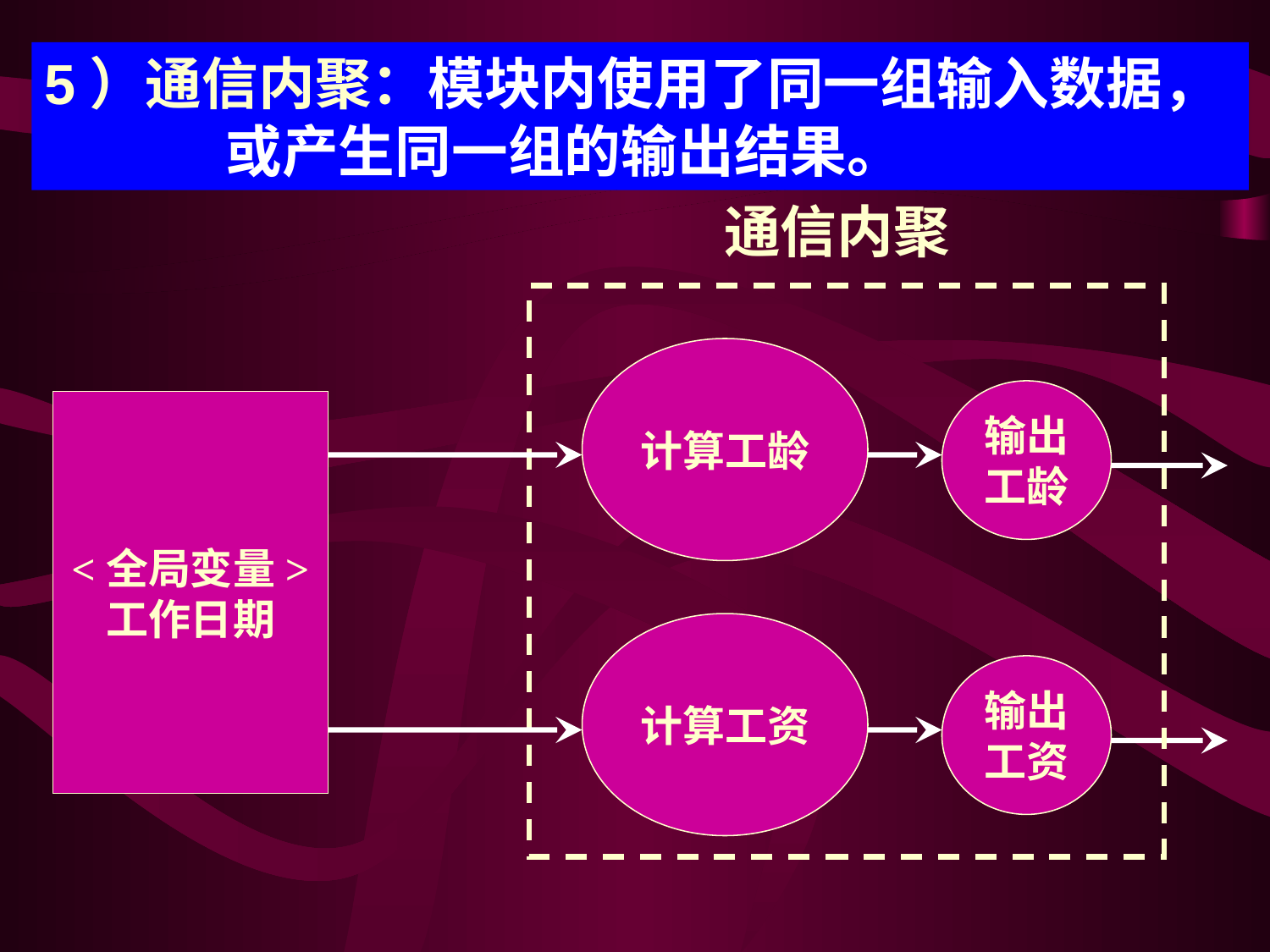

5）通信内聚：模块内使用了同一组输入数据，
             或产生同一组的输出结果。
通信内聚

计算工龄
输出
工龄
<全局变量>
工作日期

计算工资
输出
工资

58